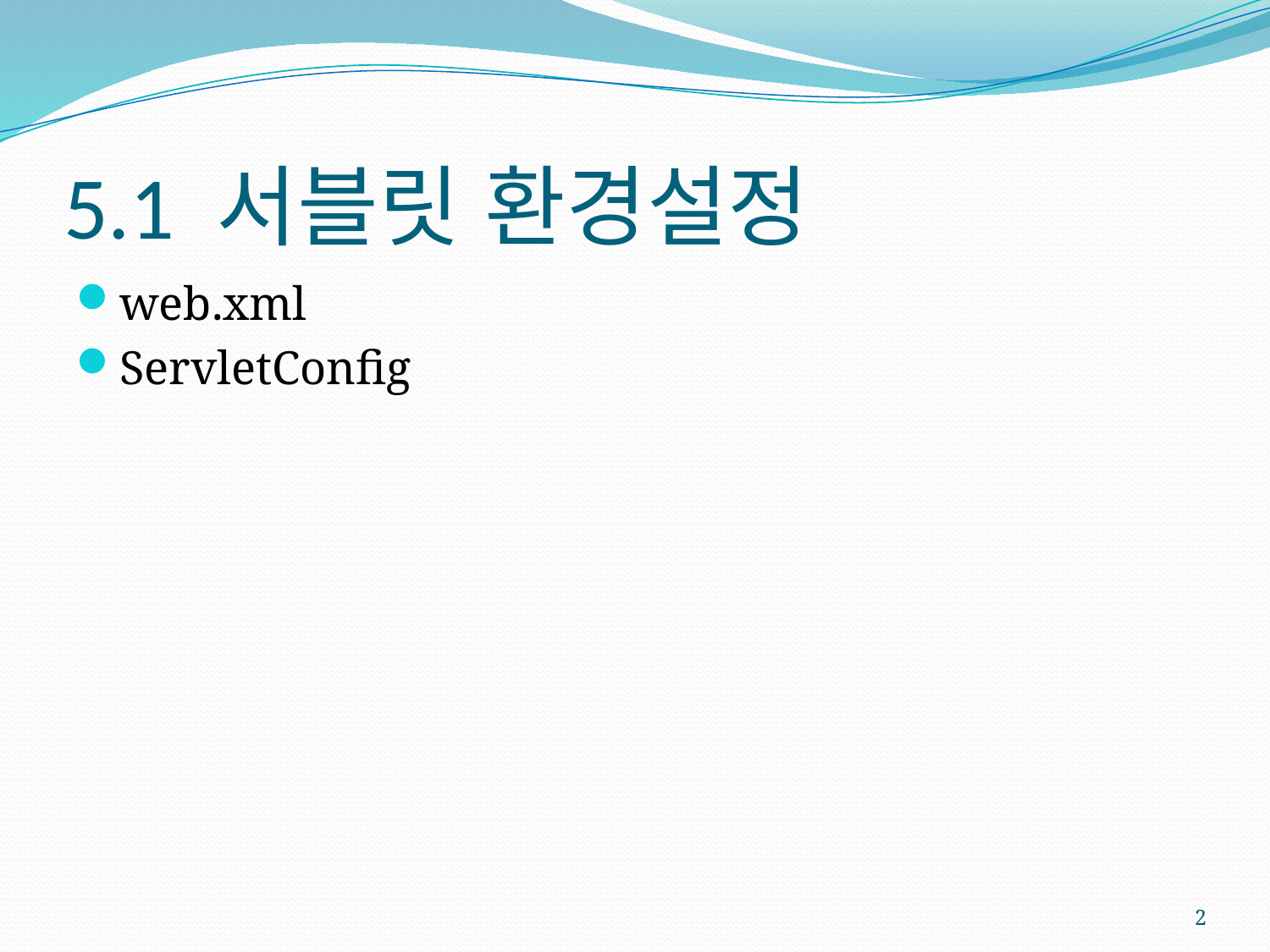

# 5.1 서블릿 환경설정
web.xml
ServletConfig
2